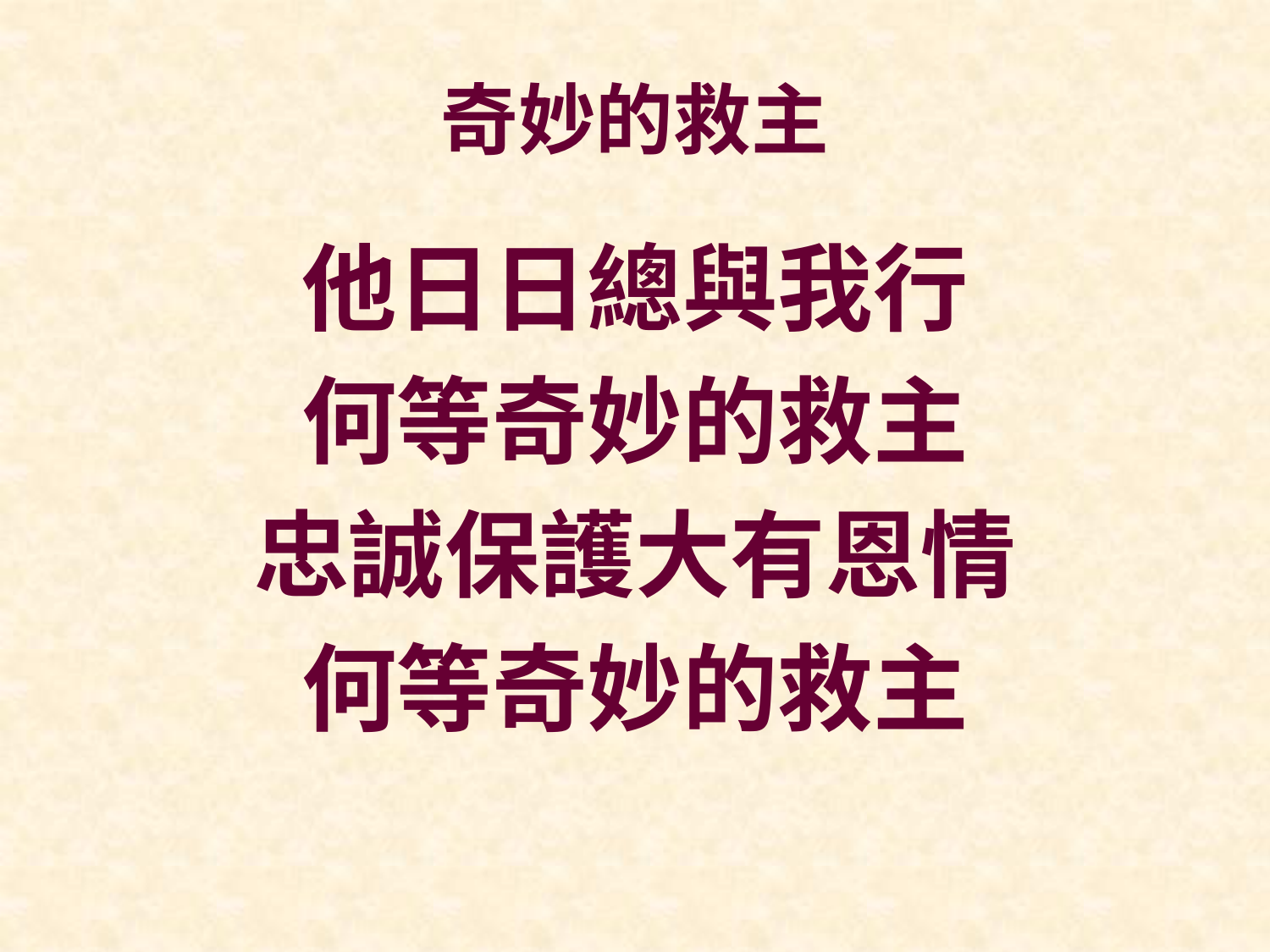

# 奇妙的救主
他日日總與我行
何等奇妙的救主
忠誠保護大有恩情
何等奇妙的救主